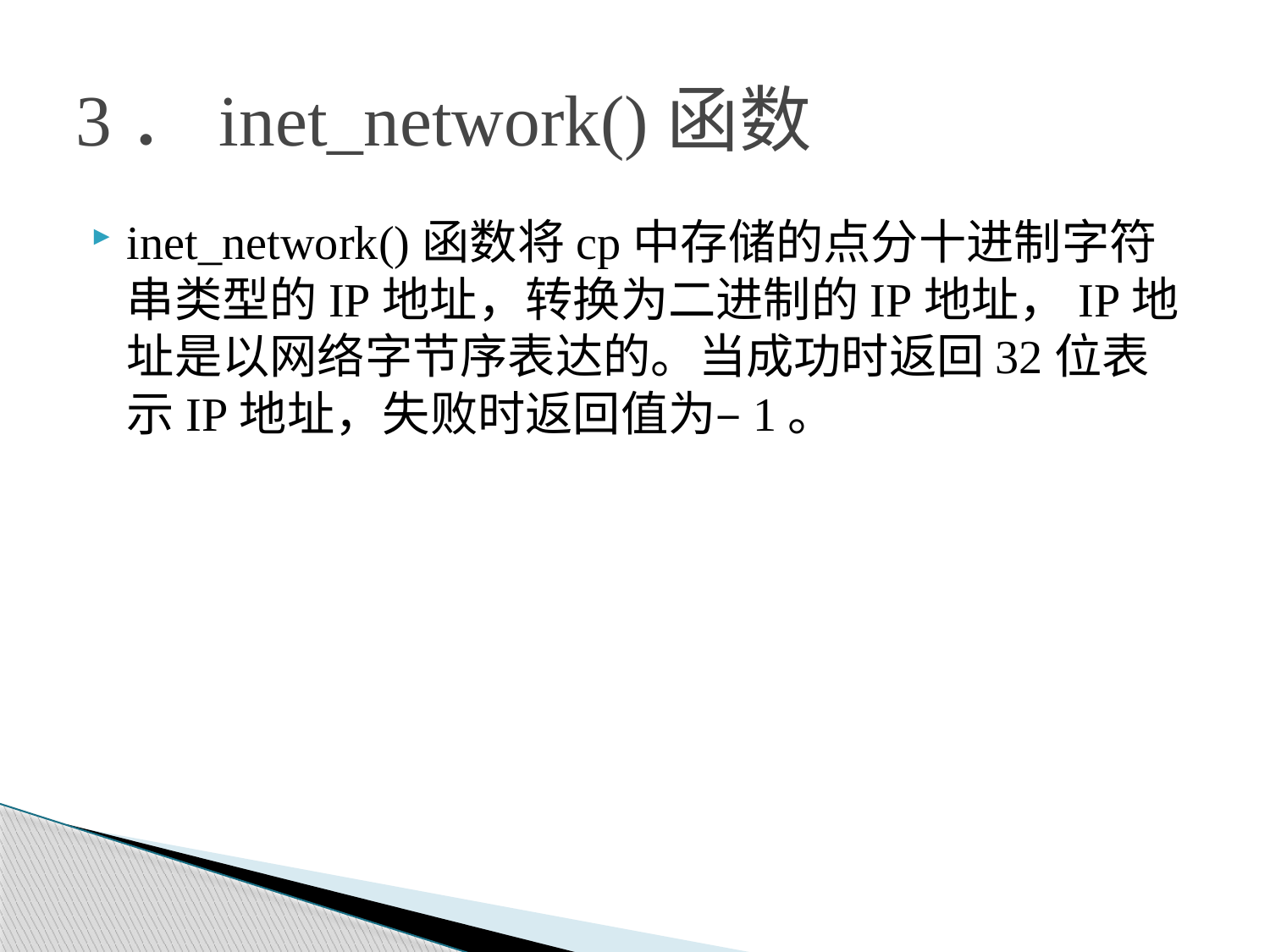

# 3．inet_network()函数
inet_network()函数将cp中存储的点分十进制字符串类型的IP地址，转换为二进制的IP地址，IP地址是以网络字节序表达的。当成功时返回32位表示IP地址，失败时返回值为–1。